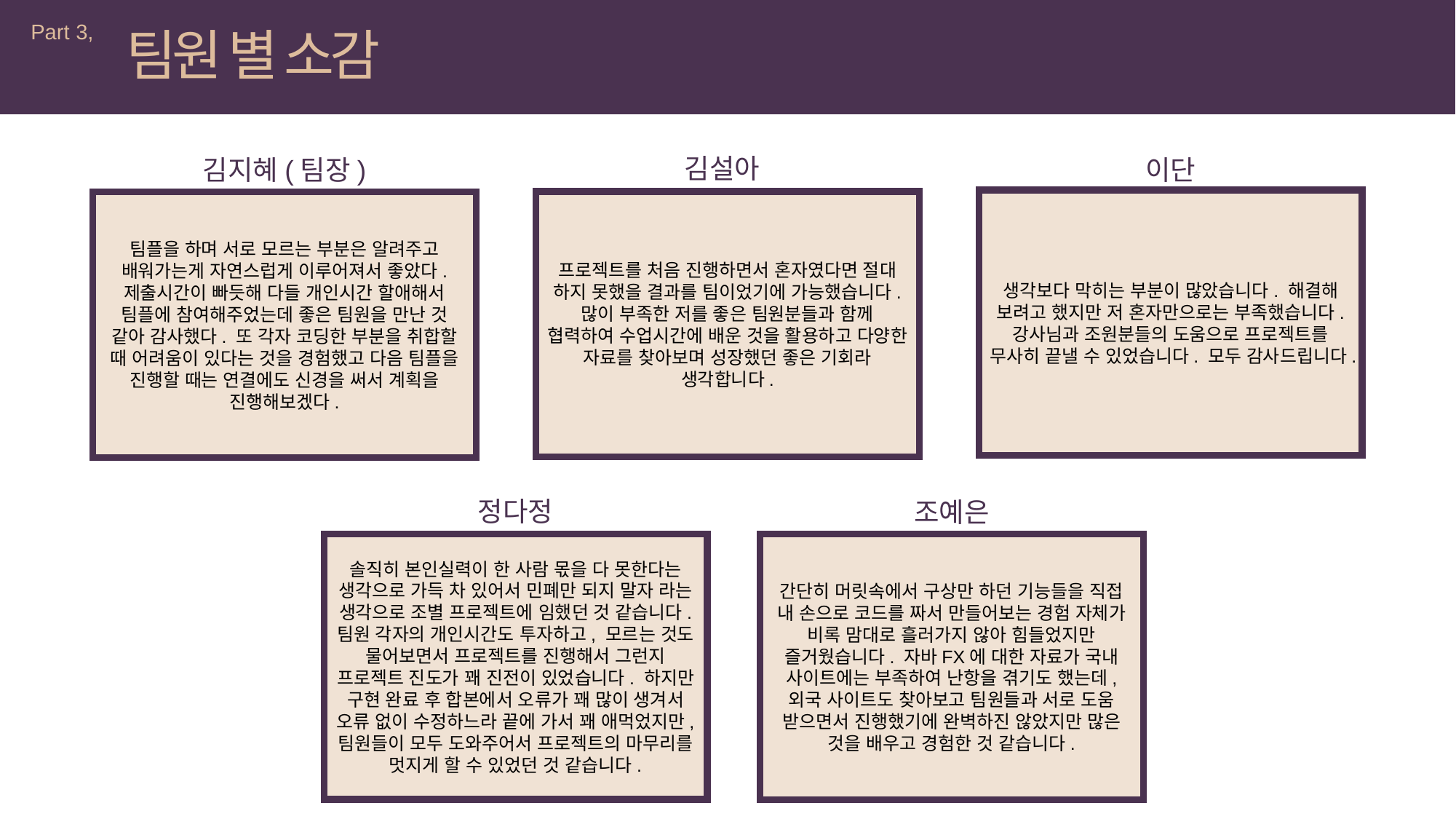

Part 3,
팀원 별 소감
김설아
김지혜(팀장)
이단
생각보다 막히는 부분이 많았습니다. 해결해 보려고 했지만 저 혼자만으로는 부족했습니다. 강사님과 조원분들의 도움으로 프로젝트를 무사히 끝낼 수 있었습니다. 모두 감사드립니다.
프로젝트를 처음 진행하면서 혼자였다면 절대 하지 못했을 결과를 팀이었기에 가능했습니다. 많이 부족한 저를 좋은 팀원분들과 함께 협력하여 수업시간에 배운 것을 활용하고 다양한 자료를 찾아보며 성장했던 좋은 기회라 생각합니다.
팀플을 하며 서로 모르는 부분은 알려주고 배워가는게 자연스럽게 이루어져서 좋았다. 제출시간이 빠듯해 다들 개인시간 할애해서 팀플에 참여해주었는데 좋은 팀원을 만난 것 같아 감사했다. 또 각자 코딩한 부분을 취합할 때 어려움이 있다는 것을 경험했고 다음 팀플을 진행할 때는 연결에도 신경을 써서 계획을 진행해보겠다.
정다정
조예은
솔직히 본인실력이 한 사람 몫을 다 못한다는 생각으로 가득 차 있어서 민폐만 되지 말자 라는 생각으로 조별 프로젝트에 임했던 것 같습니다. 팀원 각자의 개인시간도 투자하고, 모르는 것도 물어보면서 프로젝트를 진행해서 그런지 프로젝트 진도가 꽤 진전이 있었습니다. 하지만 구현 완료 후 합본에서 오류가 꽤 많이 생겨서 오류 없이 수정하느라 끝에 가서 꽤 애먹었지만, 팀원들이 모두 도와주어서 프로젝트의 마무리를 멋지게 할 수 있었던 것 같습니다.
간단히 머릿속에서 구상만 하던 기능들을 직접 내 손으로 코드를 짜서 만들어보는 경험 자체가 비록 맘대로 흘러가지 않아 힘들었지만 즐거웠습니다. 자바FX에 대한 자료가 국내 사이트에는 부족하여 난항을 겪기도 했는데, 외국 사이트도 찾아보고 팀원들과 서로 도움 받으면서 진행했기에 완벽하진 않았지만 많은 것을 배우고 경험한 것 같습니다.